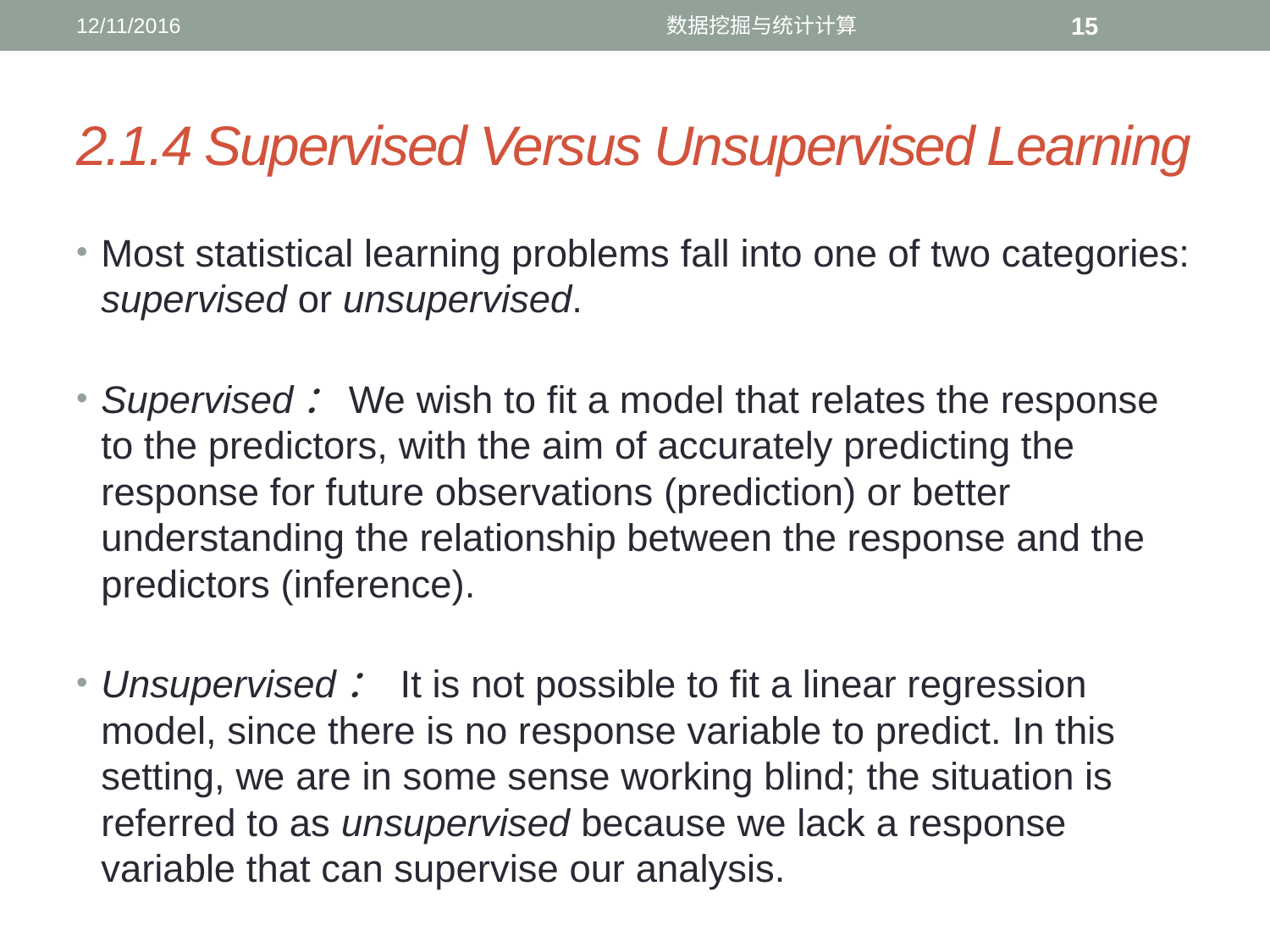

12/11/2016
数据挖掘与统计计算
15
# 2.1.4 Supervised Versus Unsupervised Learning
Most statistical learning problems fall into one of two categories: supervised or unsupervised.
Supervised：We wish to fit a model that relates the response to the predictors, with the aim of accurately predicting the response for future observations (prediction) or better understanding the relationship between the response and the predictors (inference).
Unsupervised： It is not possible to fit a linear regression model, since there is no response variable to predict. In this setting, we are in some sense working blind; the situation is referred to as unsupervised because we lack a response variable that can supervise our analysis.